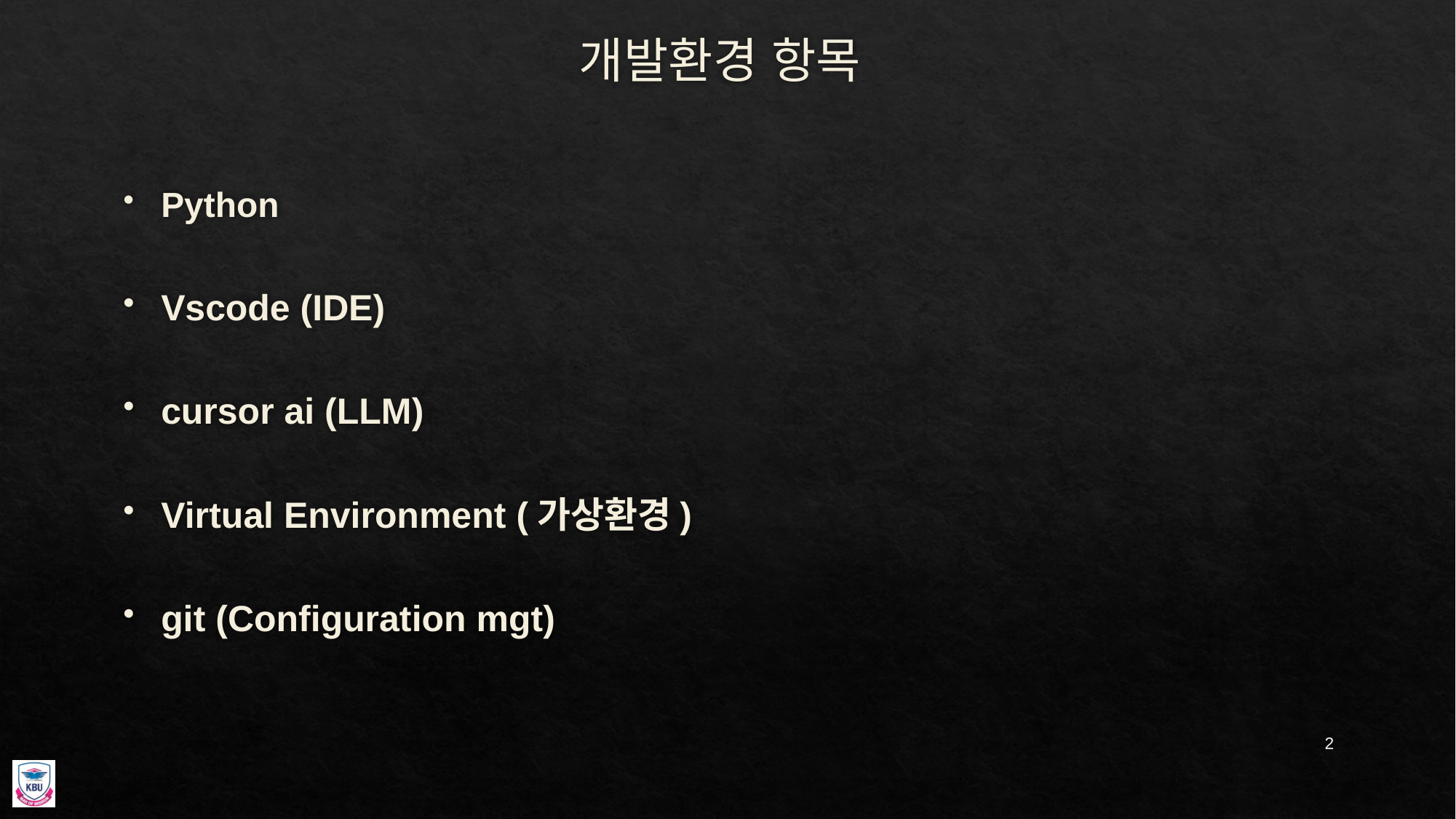

# 개발환경 항목
Python
Vscode (IDE)
cursor ai (LLM)
Virtual Environment (가상환경)
git (Configuration mgt)
2